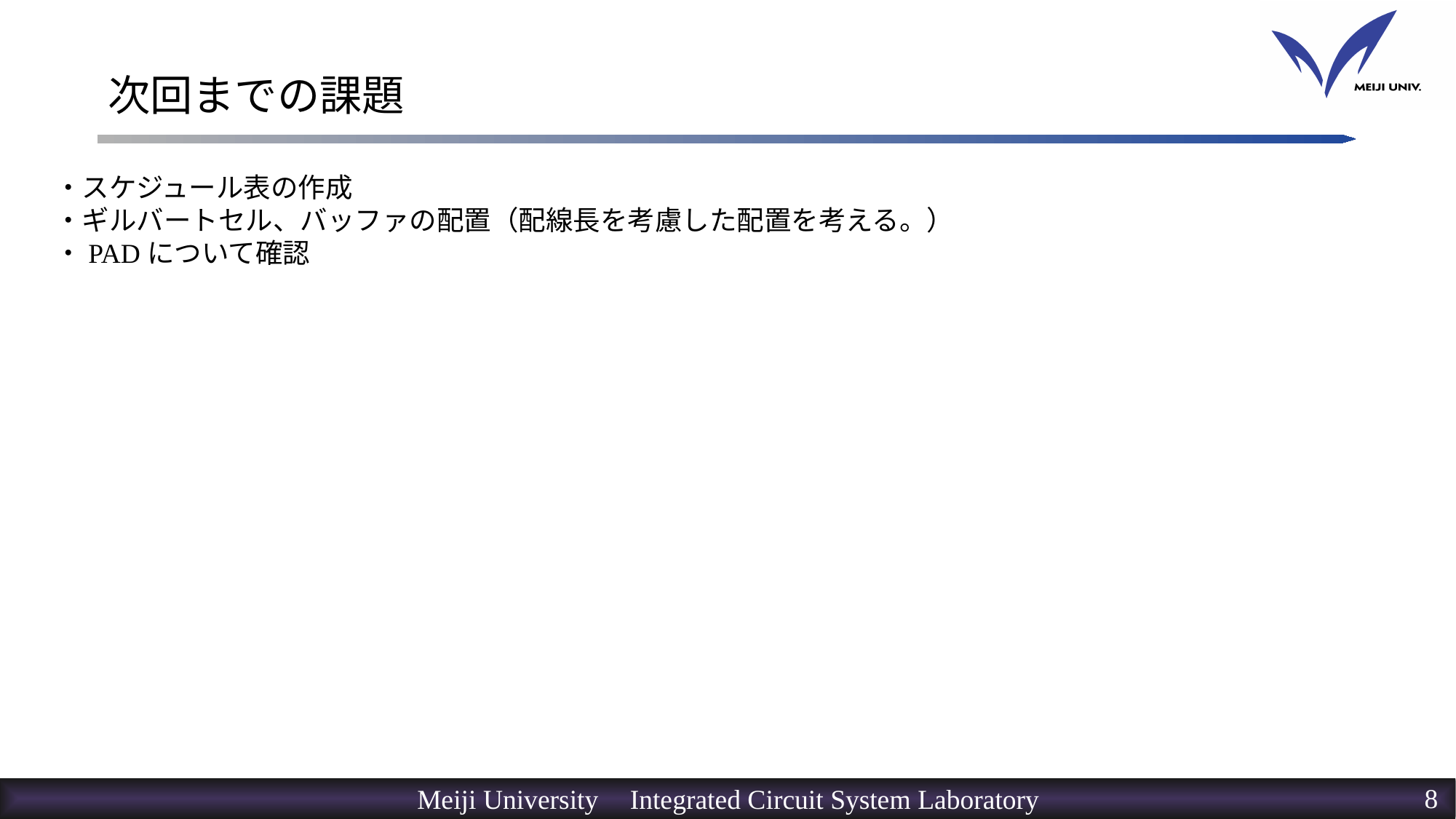

# 次回までの課題
・スケジュール表の作成
・ギルバートセル、バッファの配置（配線長を考慮した配置を考える。）
・PADについて確認